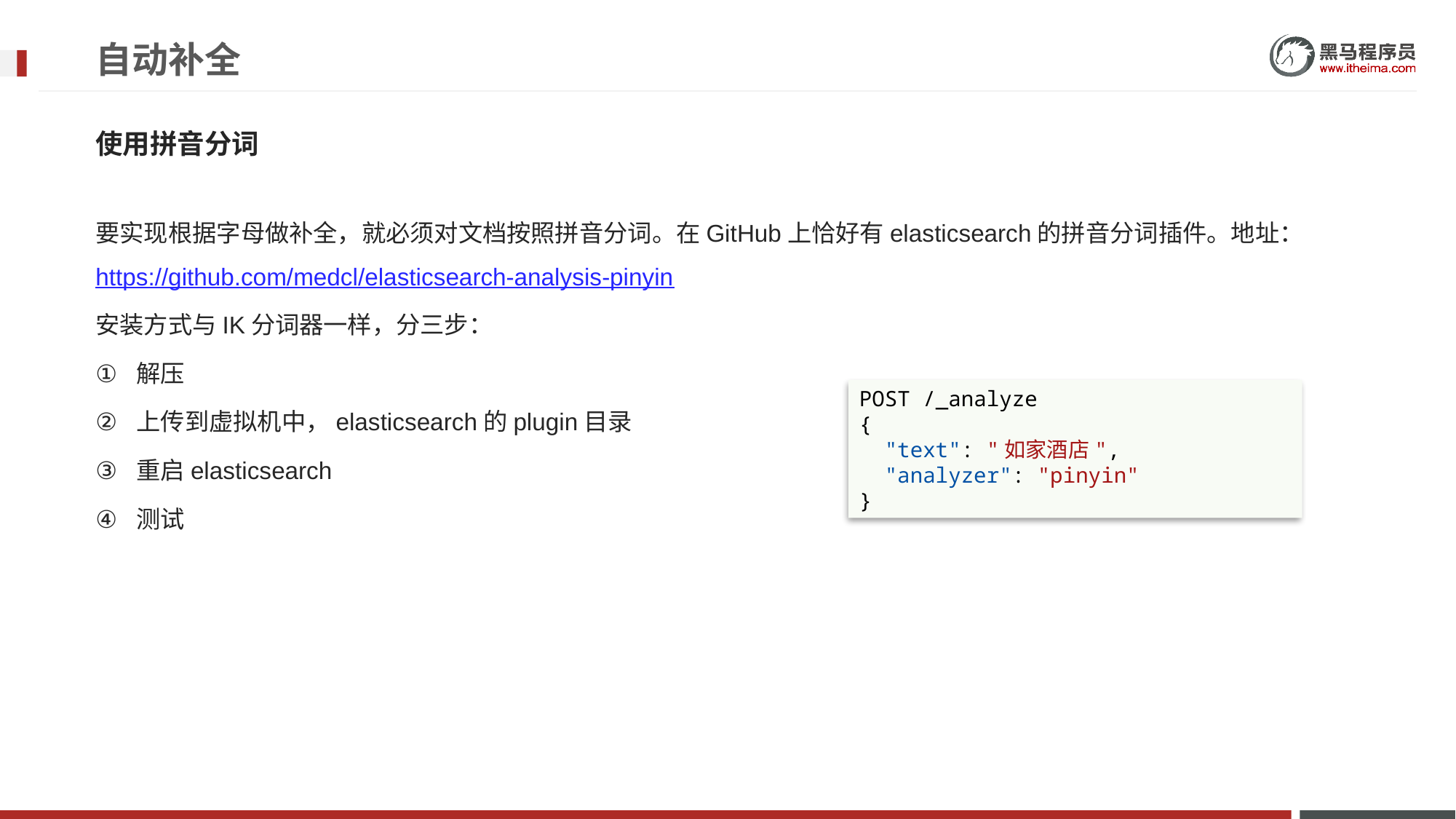

# 自动补全
使用拼音分词
要实现根据字母做补全，就必须对文档按照拼音分词。在GitHub上恰好有elasticsearch的拼音分词插件。地址：https://github.com/medcl/elasticsearch-analysis-pinyin
安装方式与IK分词器一样，分三步：
解压
上传到虚拟机中，elasticsearch的plugin目录
重启elasticsearch
测试
POST /_analyze
{
  "text": "如家酒店",
  "analyzer": "pinyin"
}